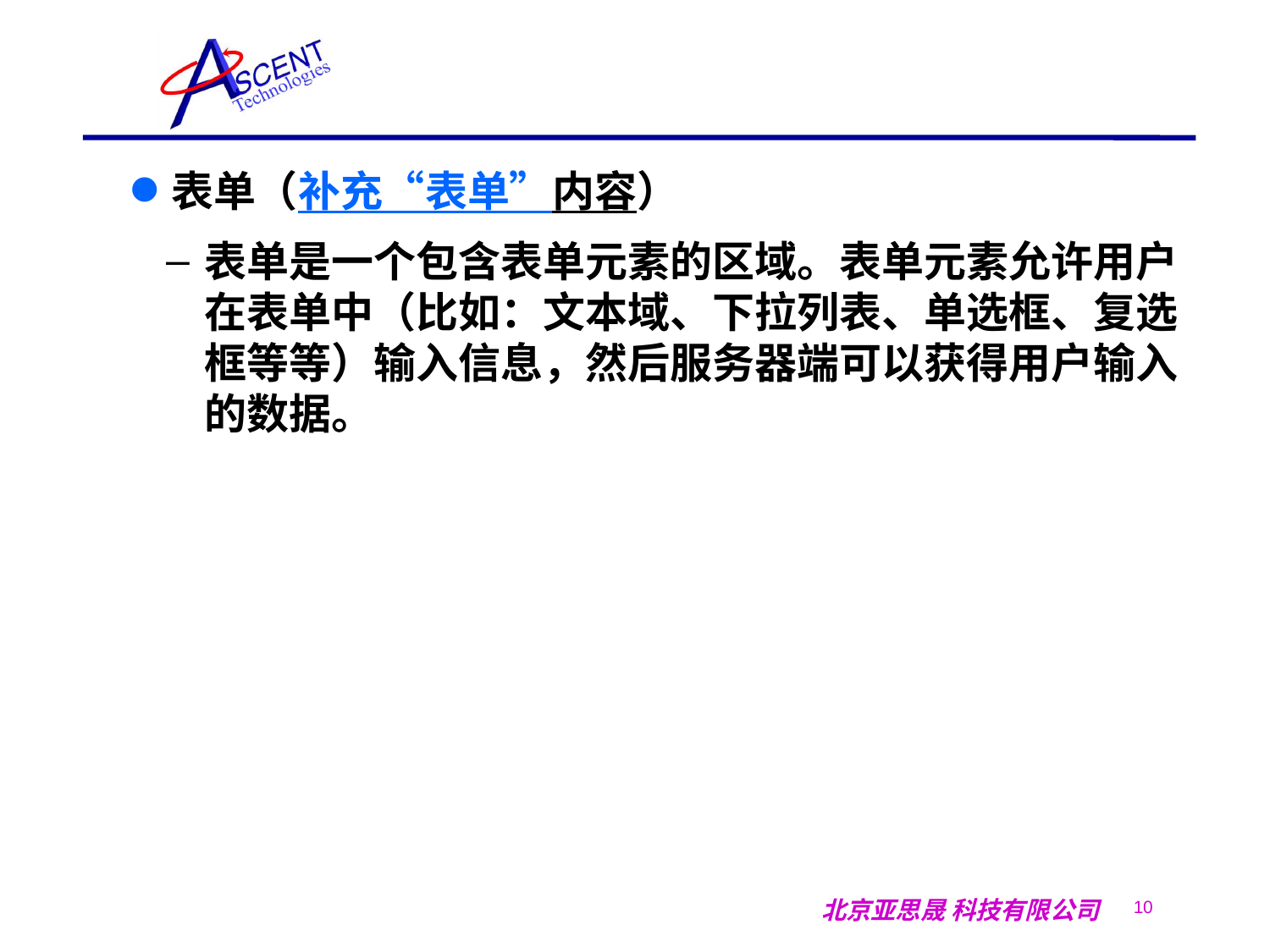

表单（补充“表单”内容）
表单是一个包含表单元素的区域。表单元素允许用户在表单中（比如：文本域、下拉列表、单选框、复选框等等）输入信息，然后服务器端可以获得用户输入的数据。